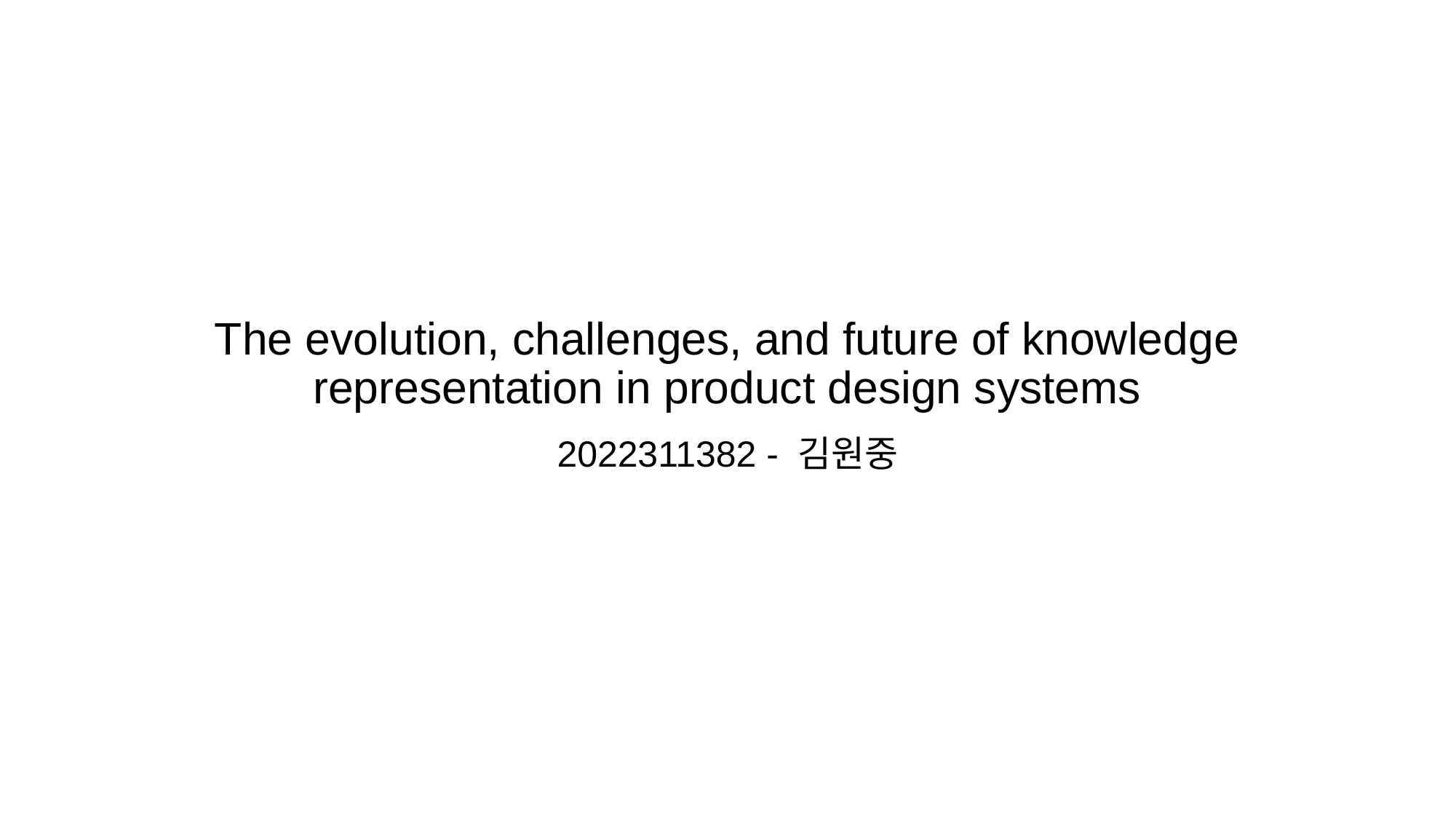

# The evolution, challenges, and future of knowledge representation in product design systems
2022311382 - 김원중